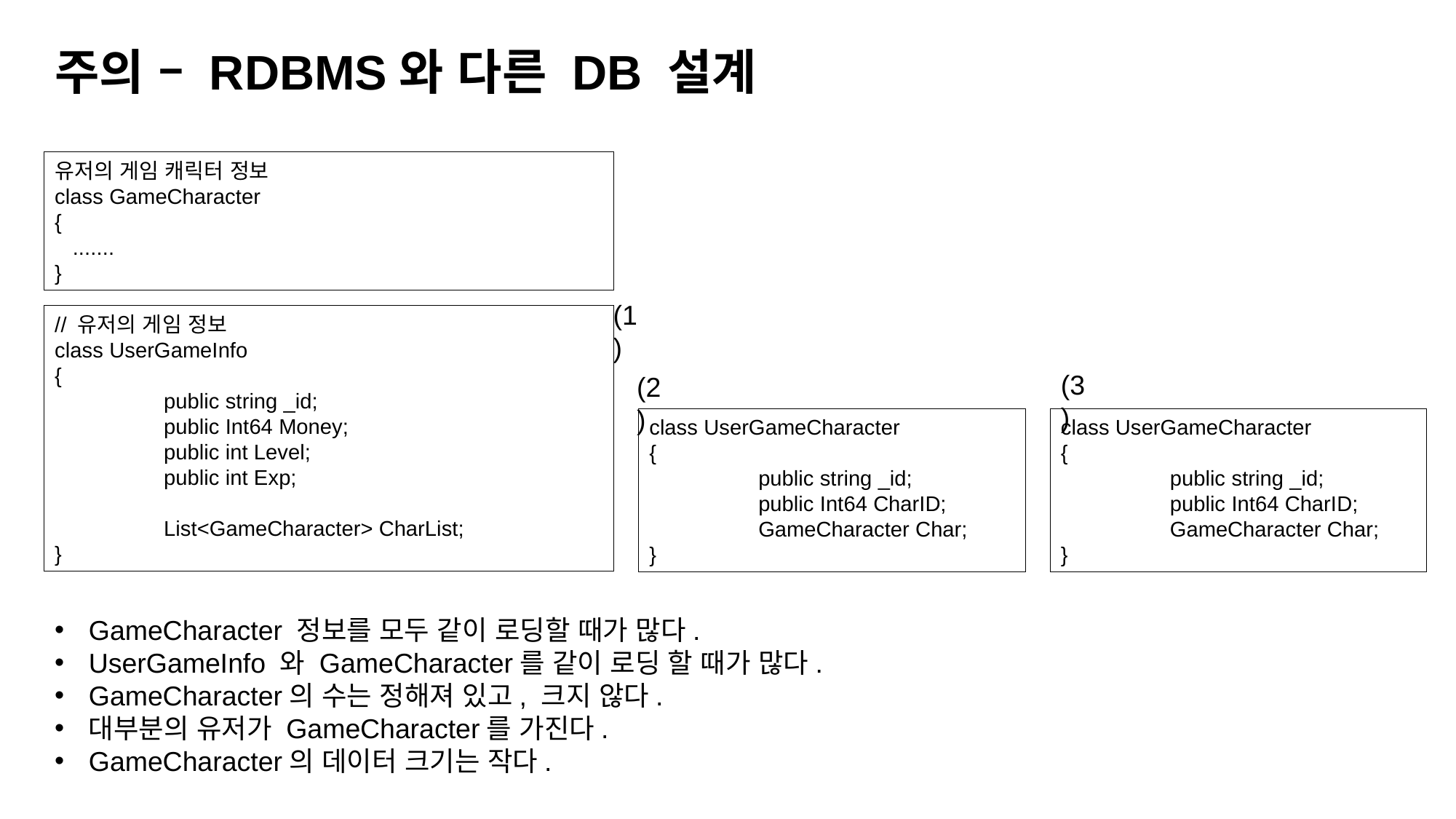

주의 – RDBMS와 다른 DB 설계
유저의 게임 캐릭터 정보
class GameCharacter
{
   .......
}
(1)
// 유저의 게임 정보
class UserGameInfo
{
	public string _id;
	public Int64 Money;
	public int Level;
	public int Exp;

	List<GameCharacter> CharList;
}
(3)
(2)
class UserGameCharacter
{
	public string _id;
	public Int64 CharID;
	GameCharacter Char;
}
class UserGameCharacter
{
	public string _id;
	public Int64 CharID;
	GameCharacter Char;
}
GameCharacter 정보를 모두 같이 로딩할 때가 많다.
UserGameInfo 와 GameCharacter를 같이 로딩 할 때가 많다.
GameCharacter의 수는 정해져 있고, 크지 않다.
대부분의 유저가 GameCharacter를 가진다.
GameCharacter의 데이터 크기는 작다.